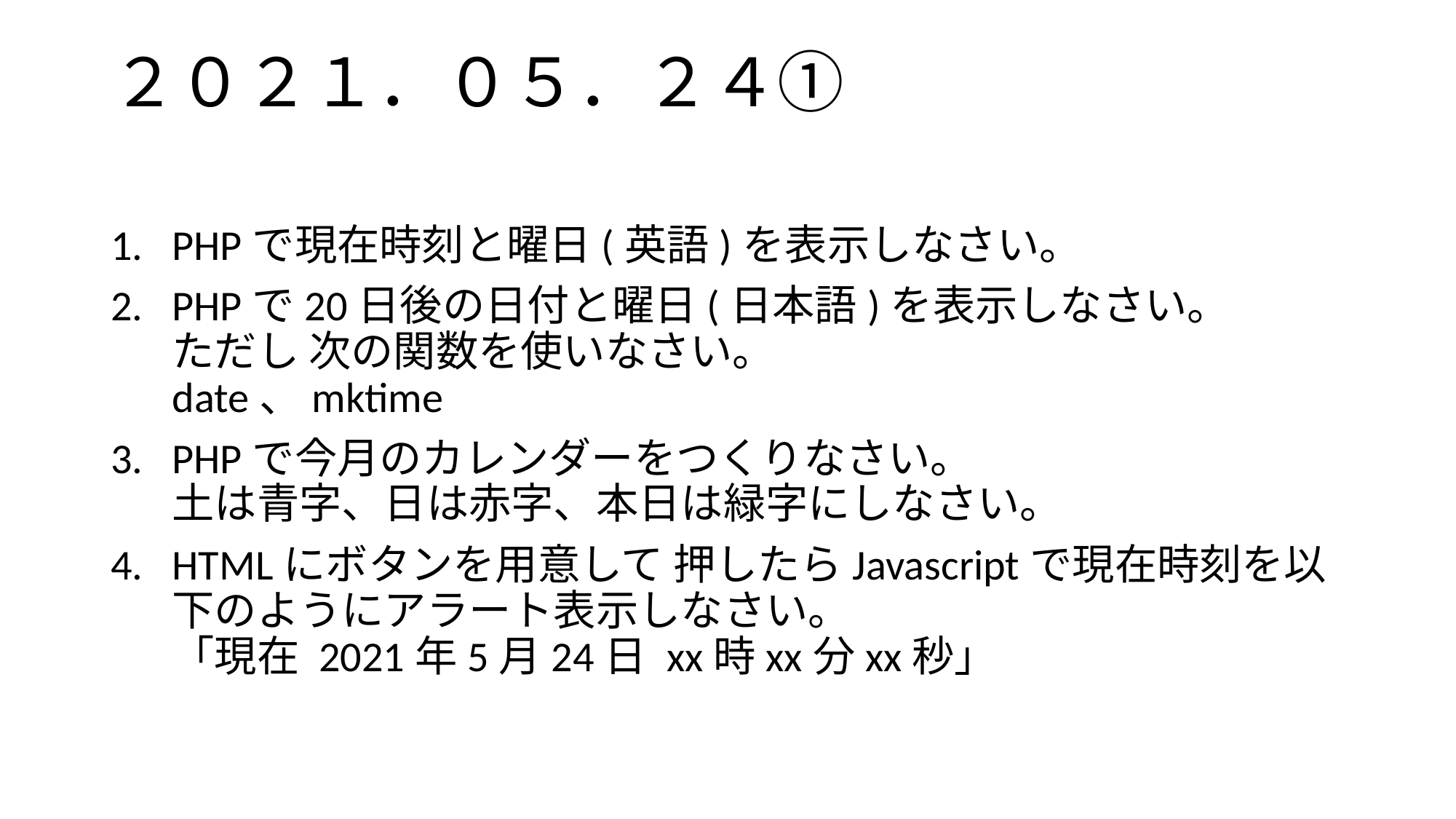

２０２１．０５．２４①
PHPで現在時刻と曜日(英語)を表示しなさい。
PHPで20日後の日付と曜日(日本語)を表示しなさい。
ただし 次の関数を使いなさい。
date、mktime
PHPで今月のカレンダーをつくりなさい。
土は青字、日は赤字、本日は緑字にしなさい。
HTMLにボタンを用意して 押したらJavascriptで現在時刻を以下のようにアラート表示しなさい。
「現在 2021年5月24日 xx時xx分xx秒」